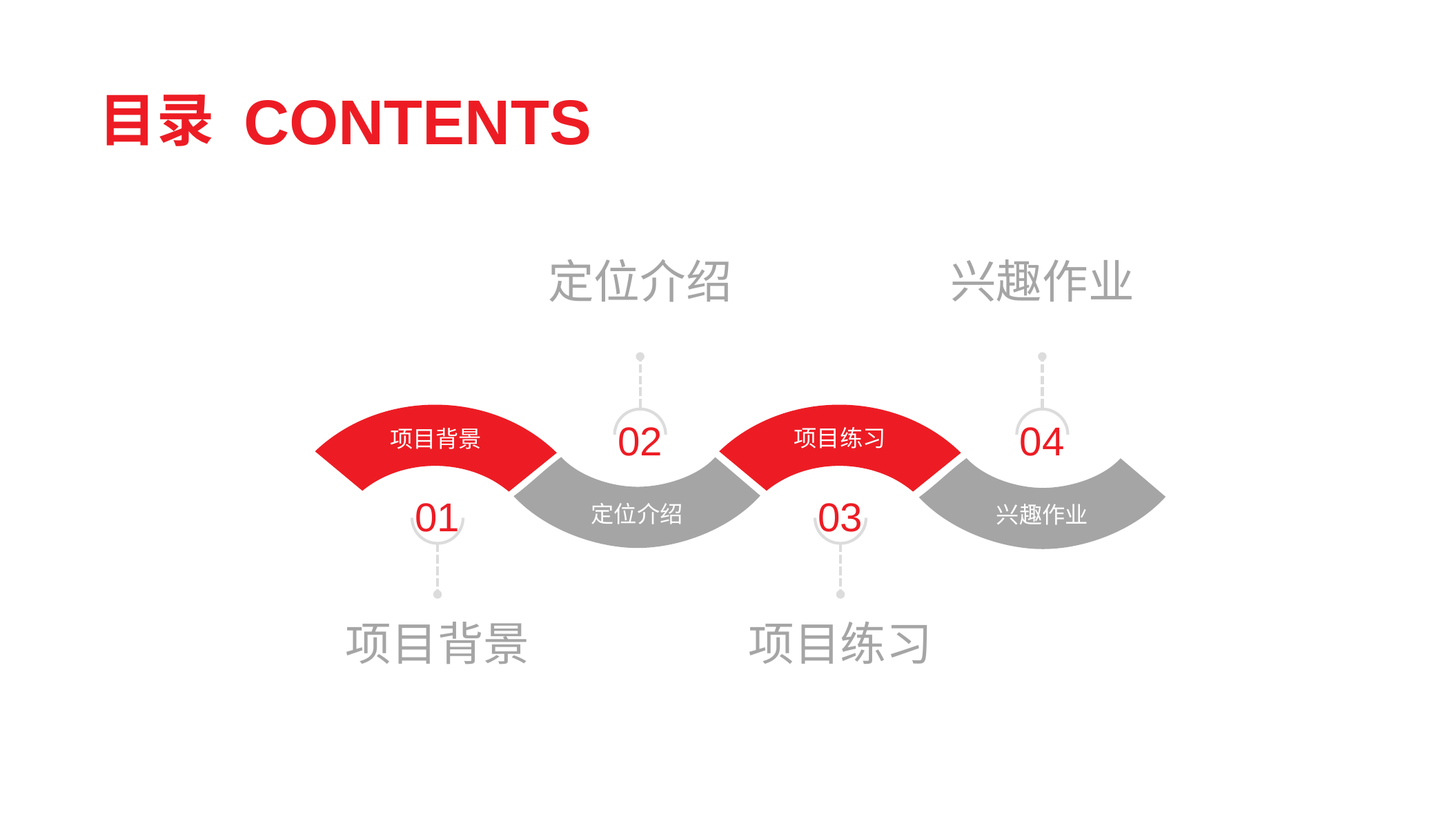

CONTENTS
目录
定位介绍
兴趣作业

02

04
项目背景
项目练习
定位介绍
兴趣作业
01

03

项目背景
项目练习